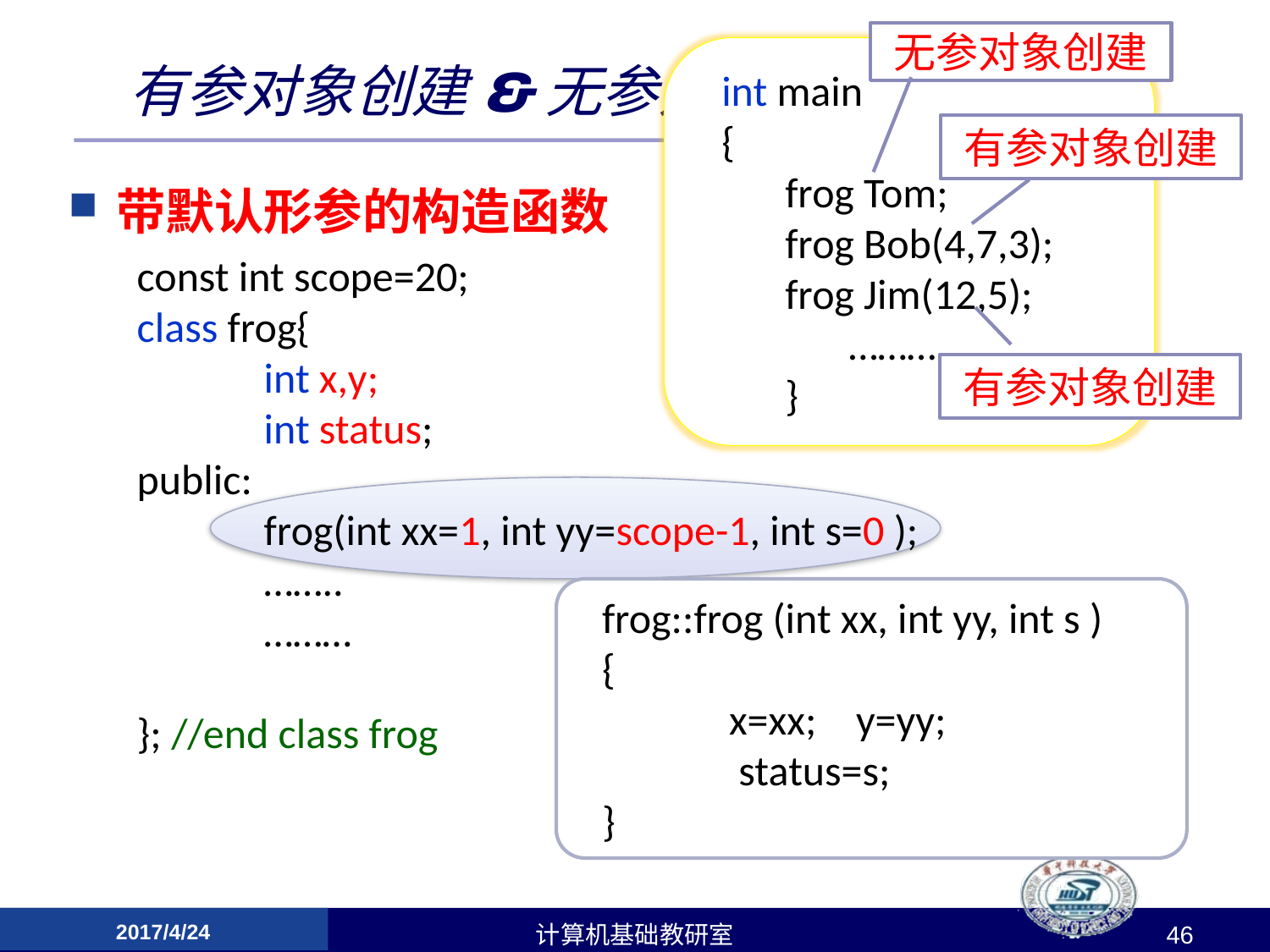

无参对象创建
int main
{
frog Tom;
frog Bob(4,7,3);
frog Jim(12,5);
	……….
}
# 有参对象创建&无参对象创建
有参对象创建
带默认形参的构造函数
const int scope=20;
class frog{
	int x,y;
	int status;
public:
	frog(int xx=1, int yy=scope-1, int s=0 );
	……..
	………

}; //end class frog
有参对象创建

frog::frog (int xx, int yy, int s )
{
	x=xx; 	y=yy;
	 status=s;
}
2017/4/24
计算机基础教研室
46